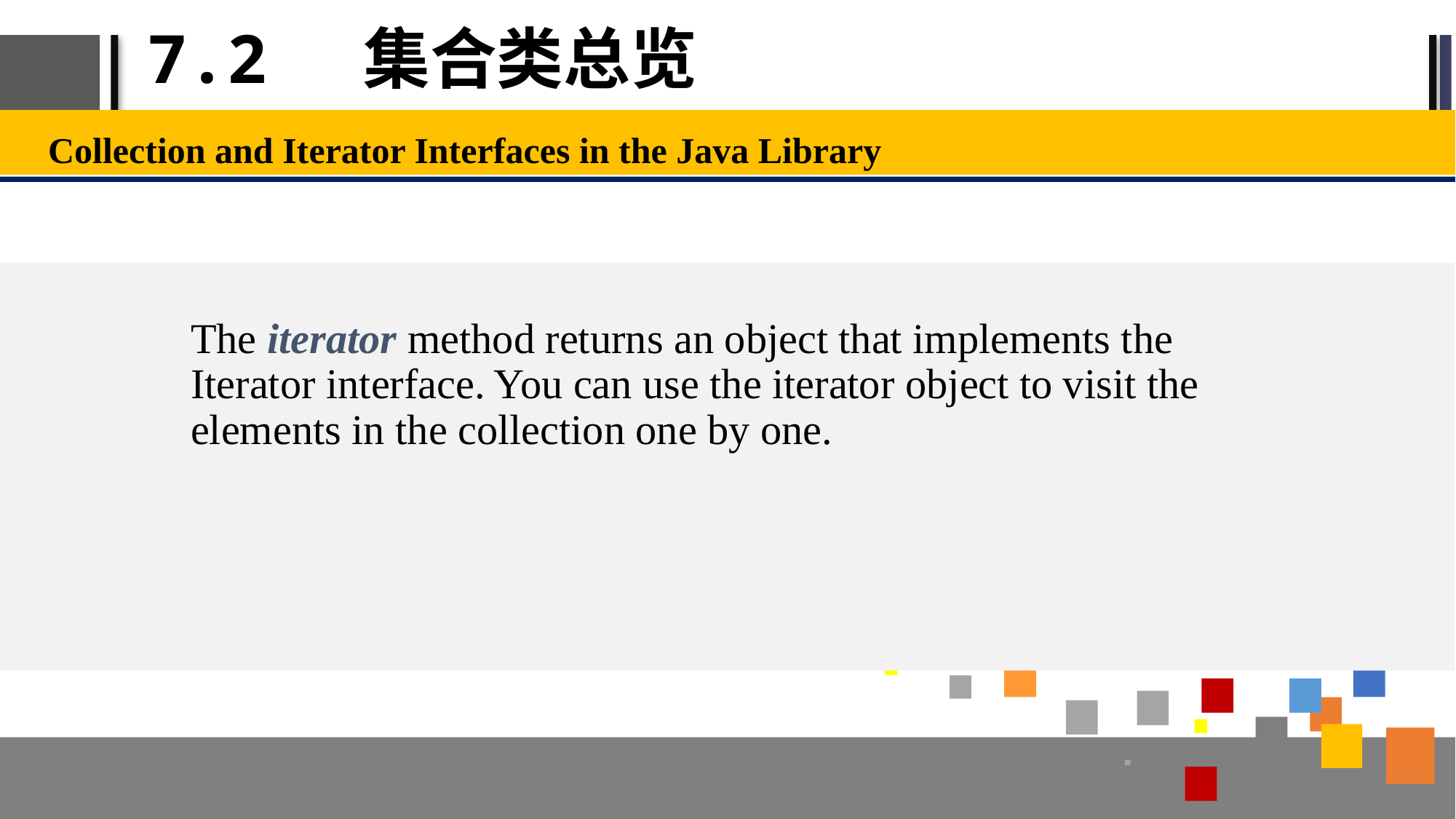

# 7.2  集合类总览

Collection and Iterator Interfaces in the Java Library

The iterator method returns an object that implements the Iterator interface. You can use the iterator object to visit the elements in the collection one by one.